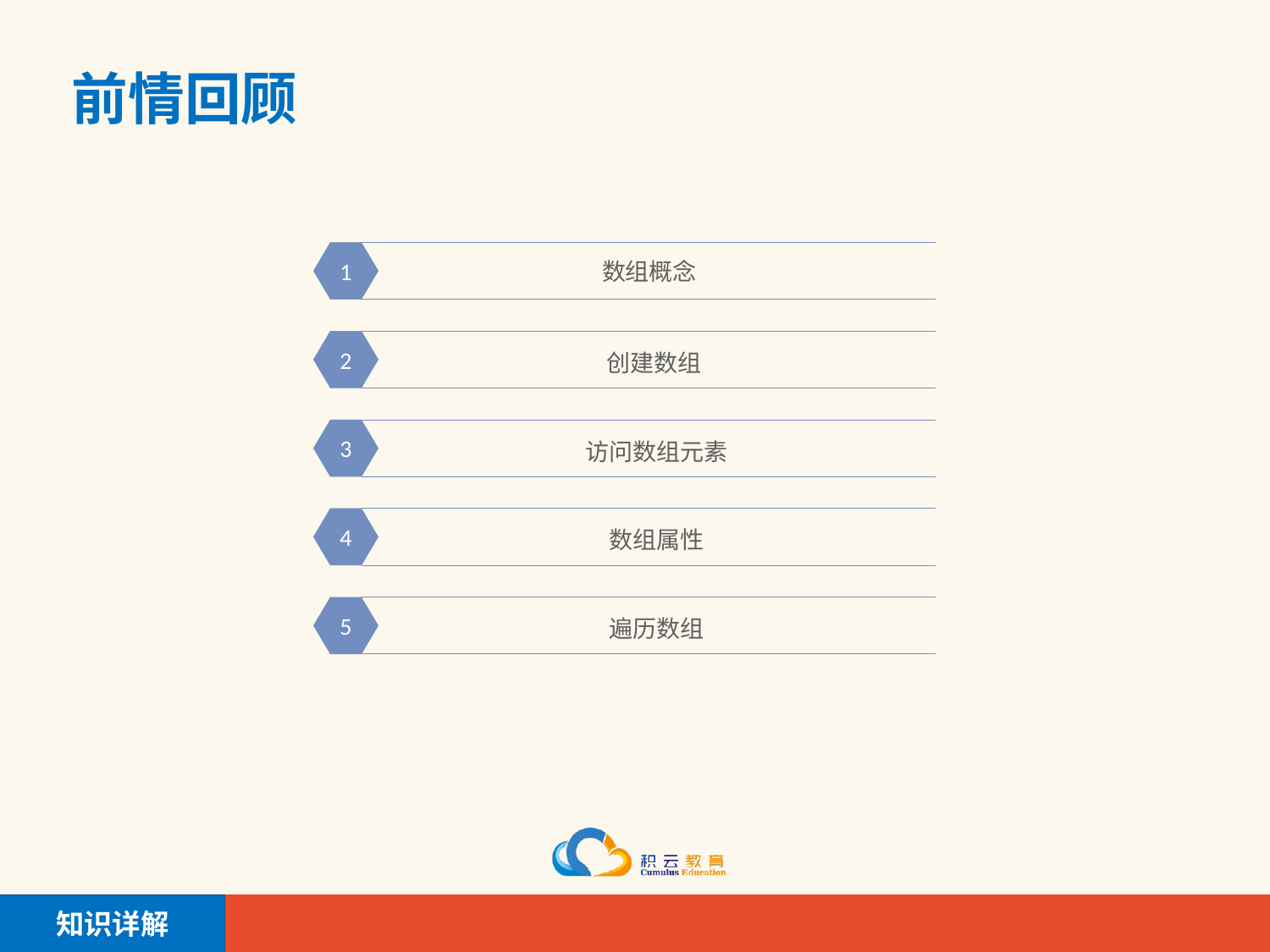

# 前情回顾
数组概念

1
2
创建数组

3
访问数组元素

4
数组属性
5
遍历数组